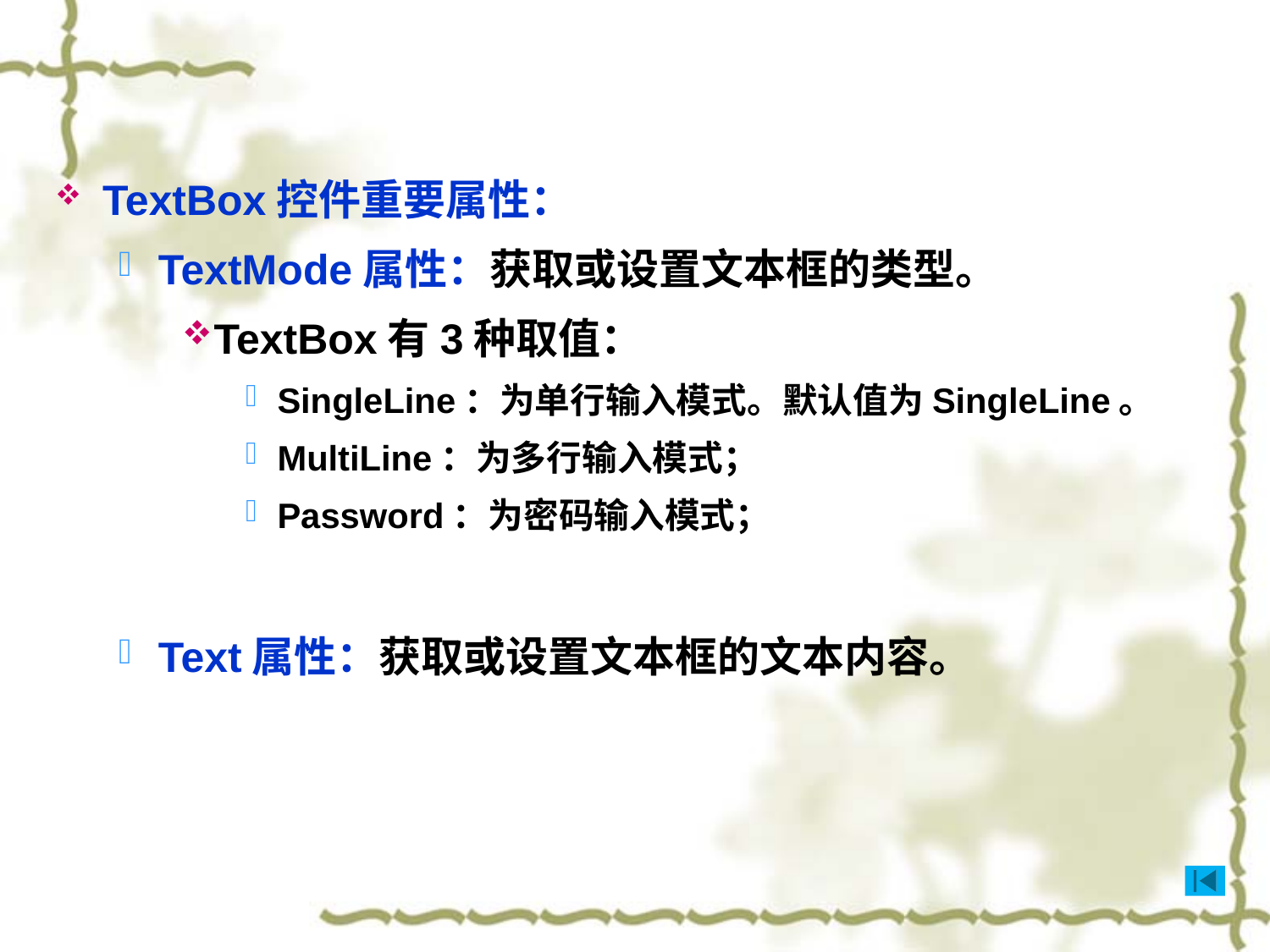

TextBox控件重要属性：
TextMode属性：获取或设置文本框的类型。
TextBox有3种取值：
SingleLine：为单行输入模式。默认值为SingleLine。
MultiLine：为多行输入模式；
Password：为密码输入模式；

Text属性：获取或设置文本框的文本内容。